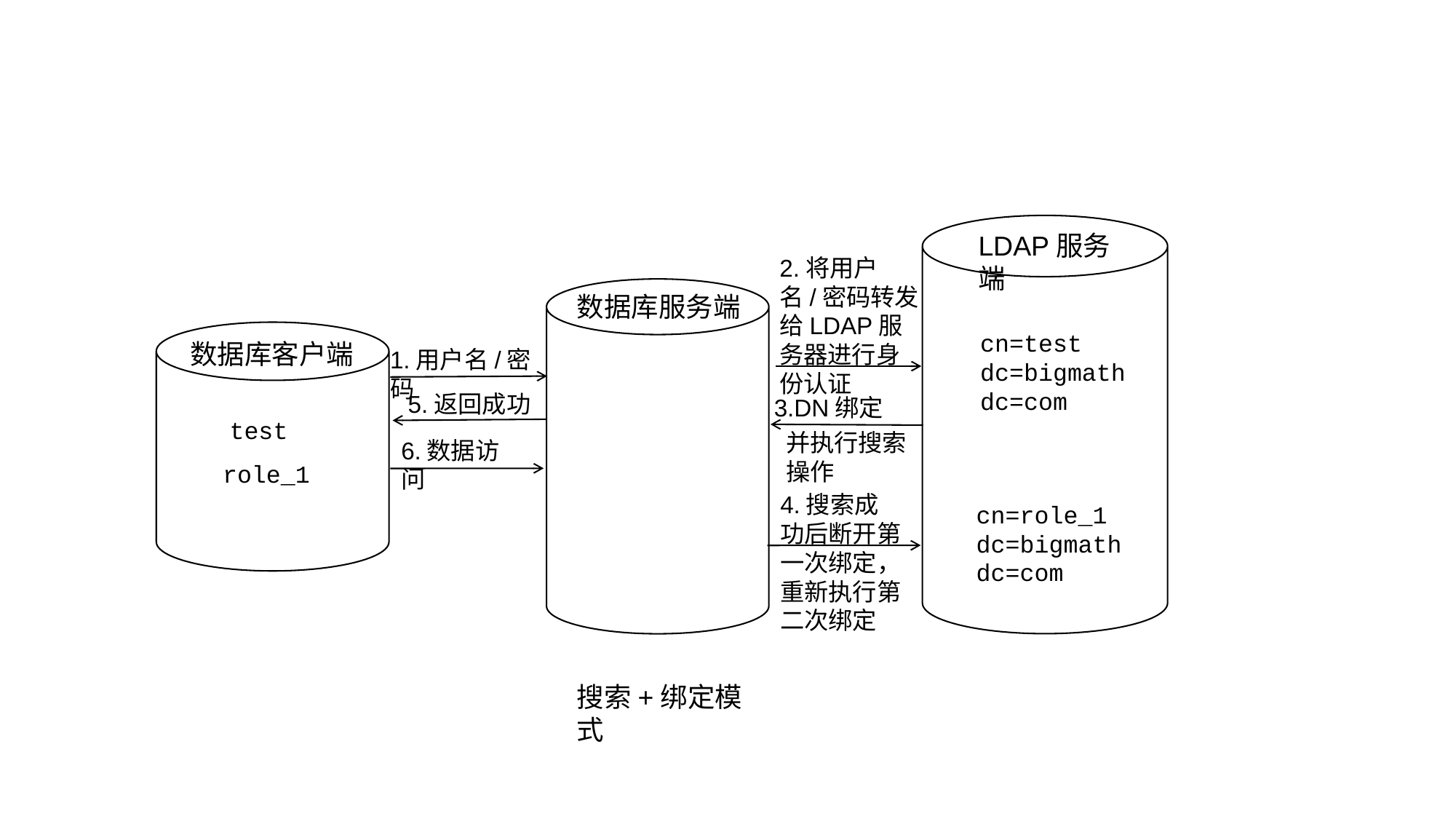

LDAP服务端
2.将用户名/密码转发给LDAP服务器进行身份认证

数据库服务端

cn=test dc=bigmath dc=com
数据库客户端
1.用户名/密码
5.返回成功
3.DN绑定
test
并执行搜索操作
6.数据访问
role_1
4.搜索成功后断开第一次绑定，重新执行第二次绑定
cn=role_1
dc=bigmath dc=com
搜索+绑定模式